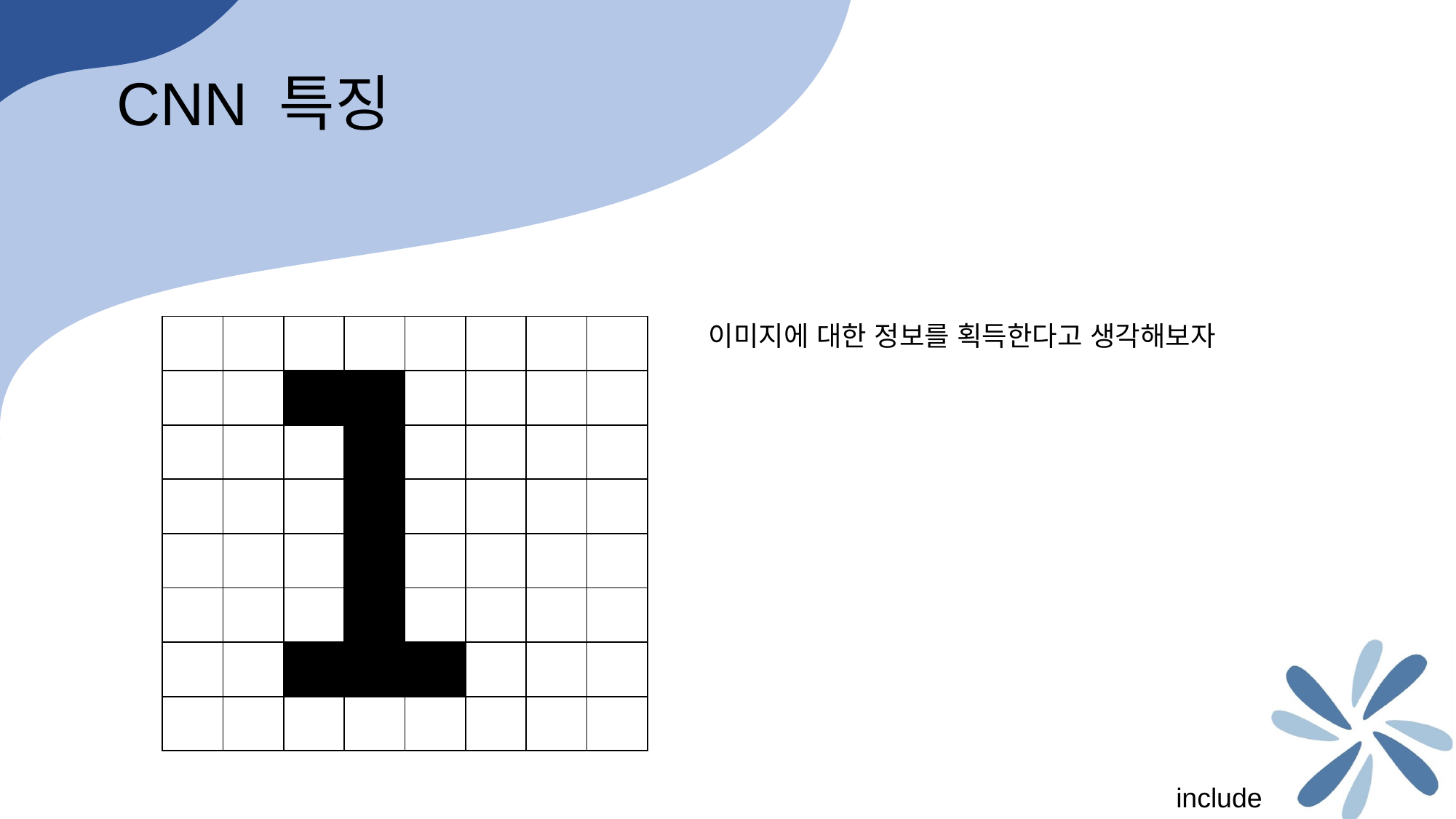

CNN 특징
이미지에 대한 정보를 획득한다고 생각해보자
|  |  |  |  |  |  |  |  |
| --- | --- | --- | --- | --- | --- | --- | --- |
|  |  |  |  |  |  |  |  |
|  |  |  |  |  |  |  |  |
|  |  |  |  |  |  |  |  |
|  |  |  |  |  |  |  |  |
|  |  |  |  |  |  |  |  |
|  |  |  |  |  |  |  |  |
|  |  |  |  |  |  |  |  |